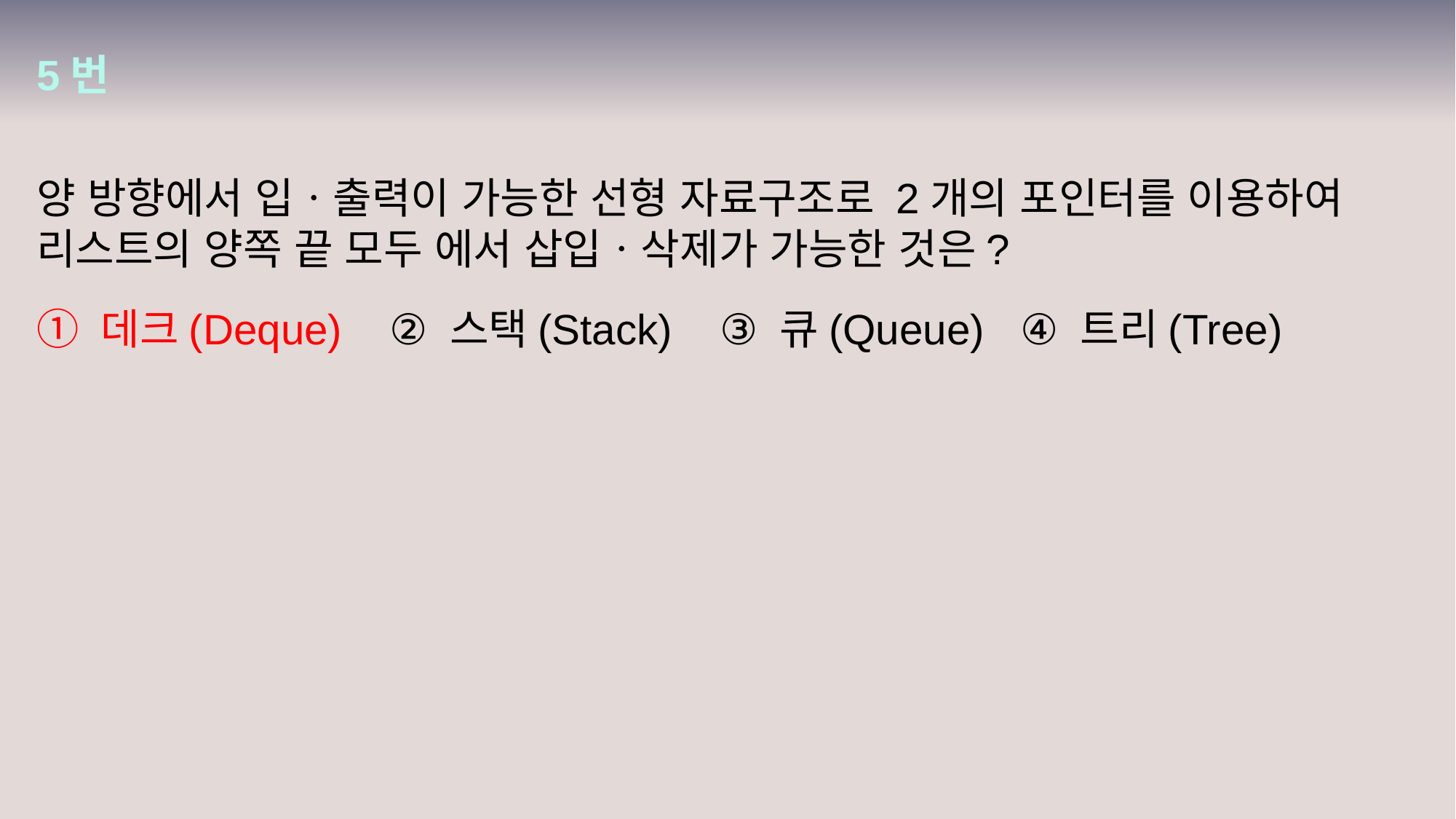

5번
양 방향에서 입ㆍ출력이 가능한 선형 자료구조로 2개의 포인터를 이용하여 리스트의 양쪽 끝 모두 에서 삽입ㆍ삭제가 가능한 것은?

① 데크(Deque)    ② 스택(Stack)    ③ 큐(Queue)   ④ 트리(Tree)